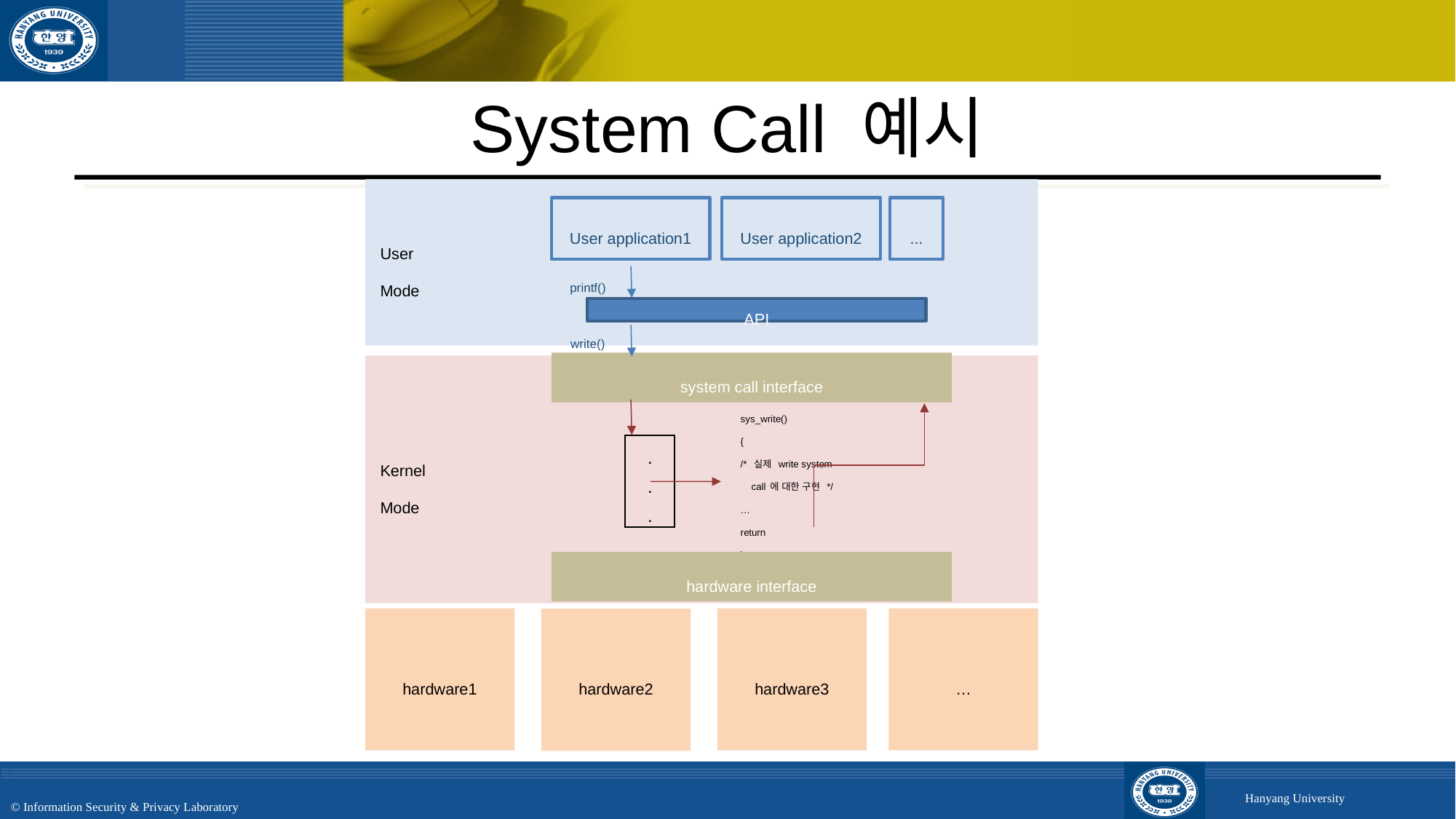

# System Call 예시
 User
 Mode
...
User application2
User application1
printf()
API
write()
system call interface
 Kernel
 Mode
sys_write()
{
/* 실제 write system
    call에 대한 구현 */
…
return
}
.
.
.
hardware interface
hardware1
hardware3
…
hardware2